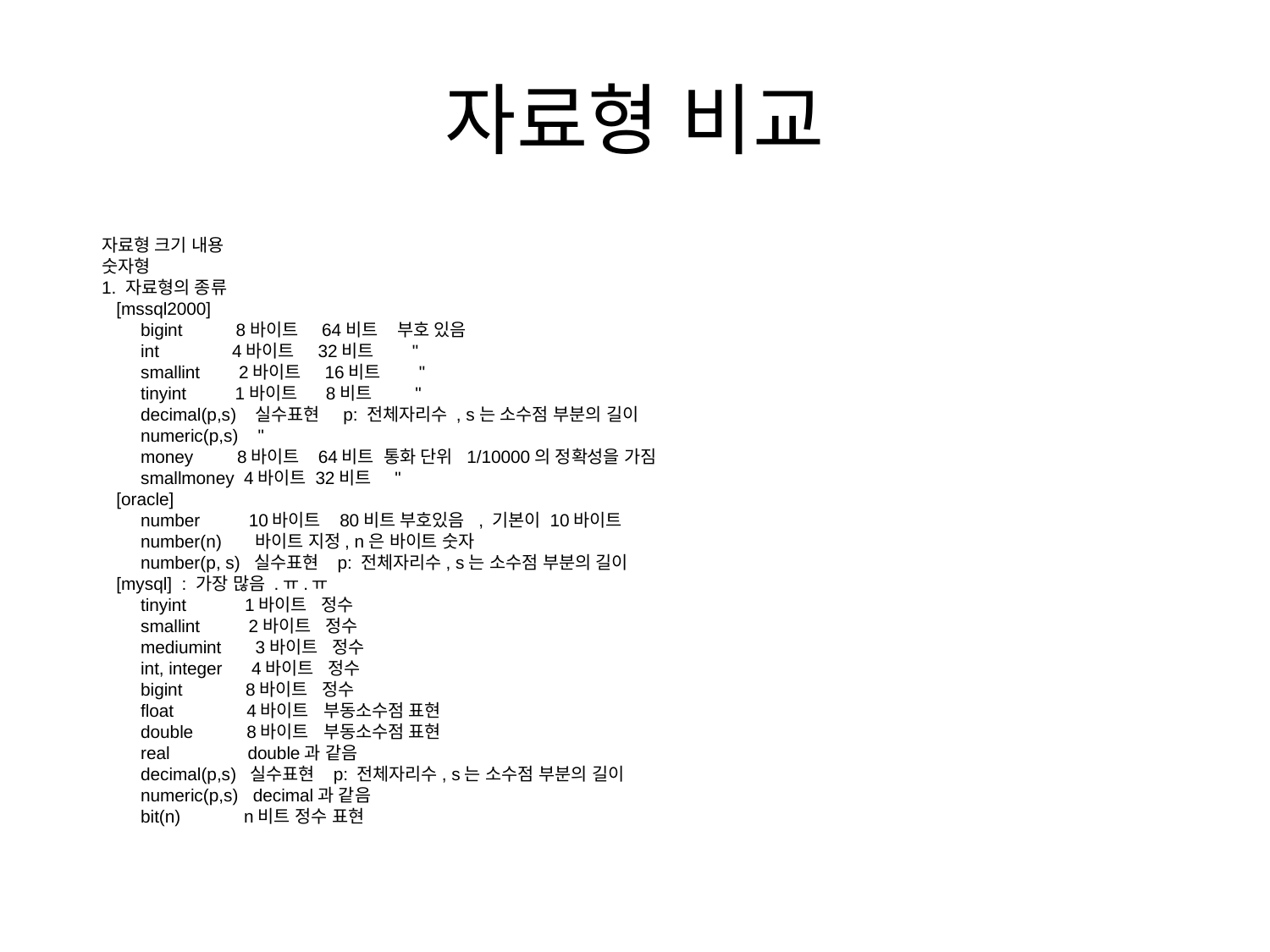

# 자료형 비교
자료형 크기 내용
숫자형
1. 자료형의 종류
   [mssql2000]
        bigint           8바이트    64비트    부호 있음
        int               4바이트    32비트       "
        smallint        2바이트    16비트       "
        tinyint          1바이트     8비트        "
        decimal(p,s)   실수표현    p: 전체자리수 , s는 소수점 부분의 길이
        numeric(p,s)    "
        money         8바이트   64비트  통화 단위  1/10000의 정확성을 가짐
        smallmoney  4바이트 32비트    "
   [oracle]
        number          10바이트   80비트 부호있음  , 기본이 10바이트
        number(n)      바이트 지정, n은 바이트 숫자
        number(p, s)  실수표현   p: 전체자리수, s는 소수점 부분의 길이
   [mysql]  : 가장 많음 .ㅠ.ㅠ
        tinyint            1바이트   정수
        smallint          2바이트   정수
        mediumint       3바이트   정수
        int, integer      4바이트   정수
        bigint             8바이트   정수
        float               4바이트   부동소수점 표현
        double           8바이트   부동소수점 표현
        real                double과 같음
        decimal(p,s)  실수표현   p: 전체자리수, s는 소수점 부분의 길이
        numeric(p,s)   decimal과 같음
        bit(n)             n비트 정수 표현